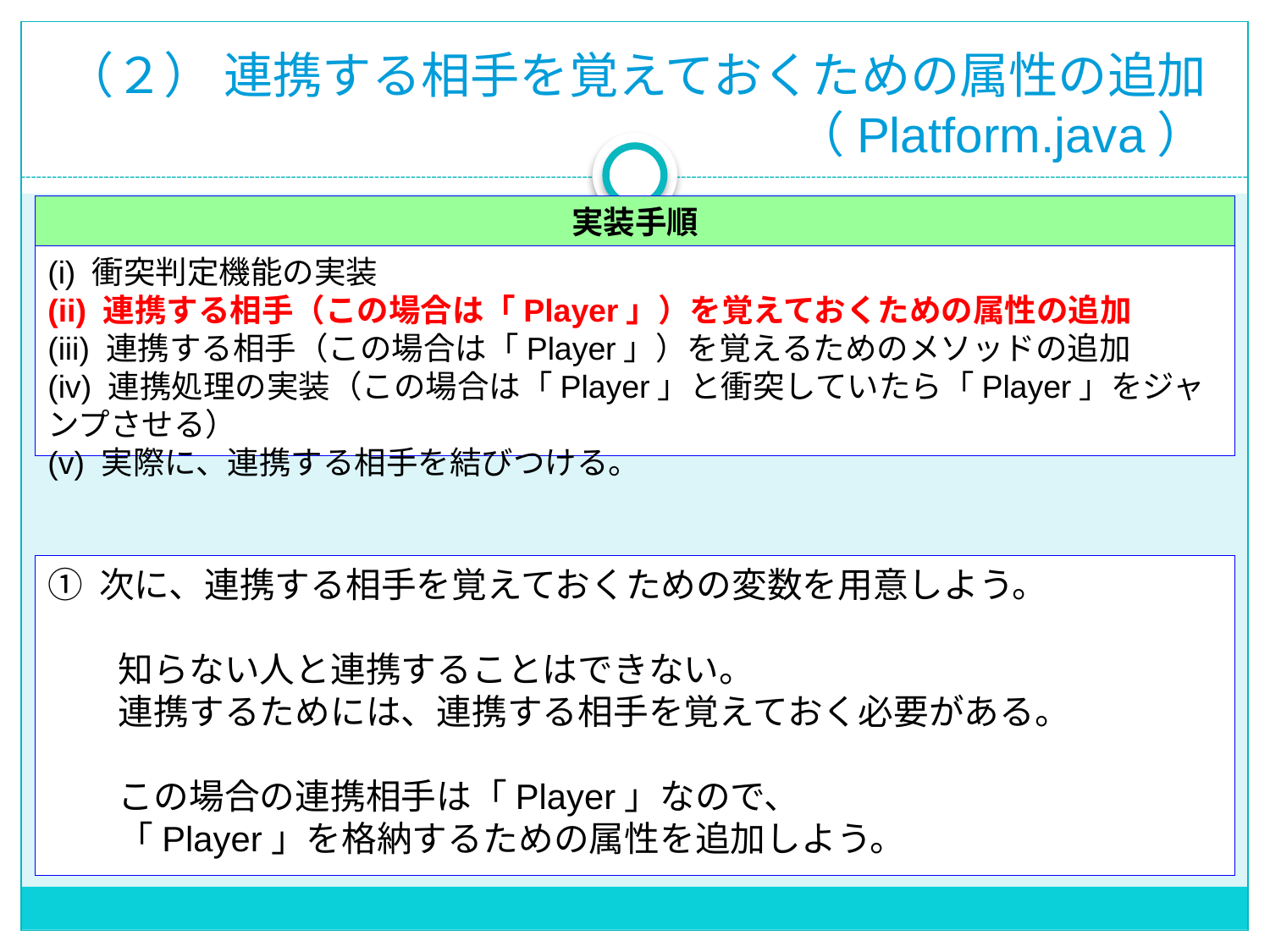

（２） 連携する相手を覚えておくための属性の追加
（Platform.java）
実装手順
(i) 衝突判定機能の実装
(ii) 連携する相手（この場合は「Player」）を覚えておくための属性の追加
(iii) 連携する相手（この場合は「Player」）を覚えるためのメソッドの追加
(iv) 連携処理の実装（この場合は「Player」と衝突していたら「Player」をジャンプさせる）
(v) 実際に、連携する相手を結びつける。

① 次に、連携する相手を覚えておくための変数を用意しよう。

　　知らない人と連携することはできない。
　　連携するためには、連携する相手を覚えておく必要がある。

　　この場合の連携相手は「Player」なので、
　　「Player」を格納するための属性を追加しよう。